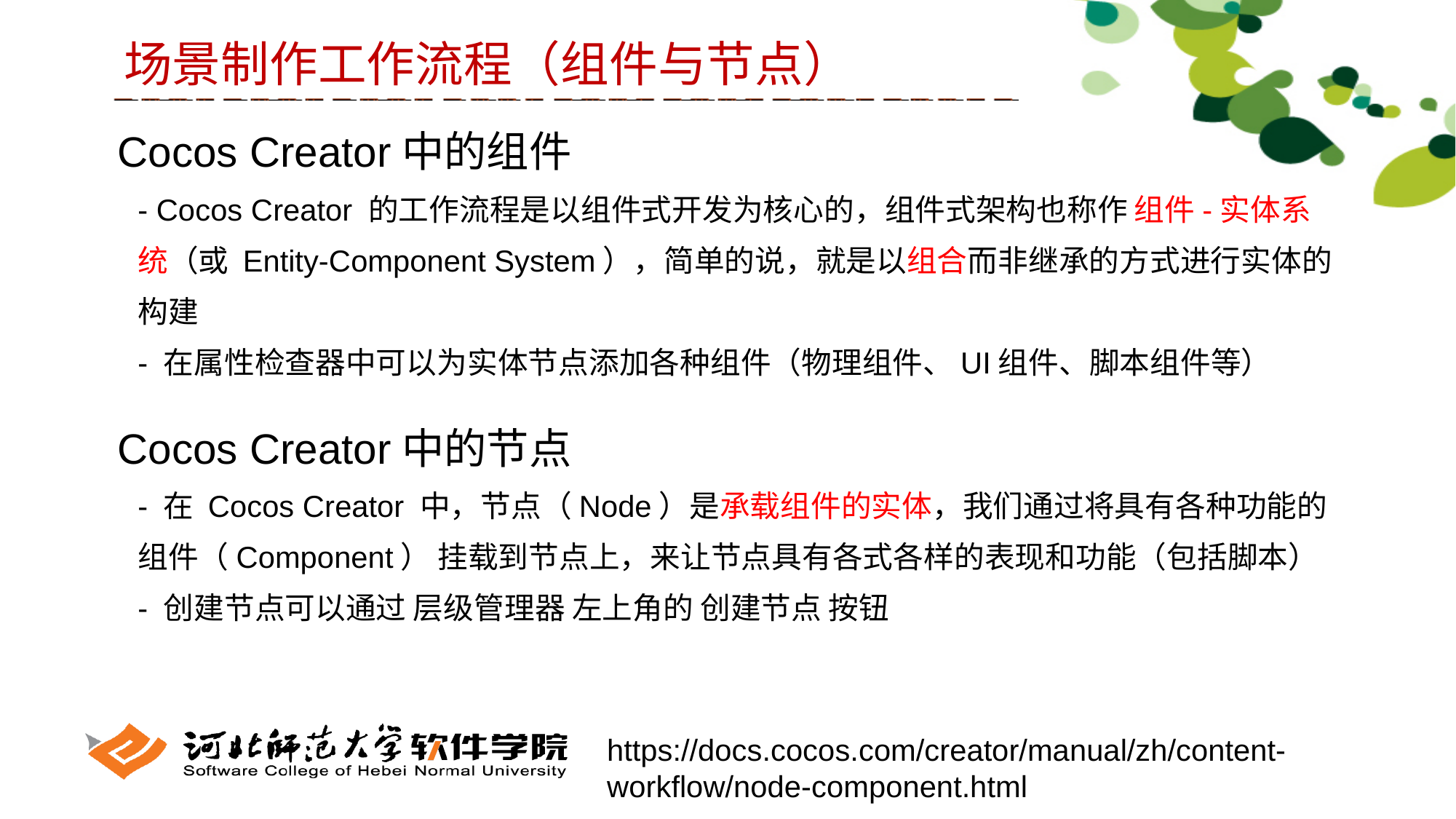

场景制作工作流程（组件与节点）
Cocos Creator中的组件
- Cocos Creator 的工作流程是以组件式开发为核心的，组件式架构也称作 组件-实体系统（或 Entity-Component System），简单的说，就是以组合而非继承的方式进行实体的构建
- 在属性检查器中可以为实体节点添加各种组件（物理组件、UI组件、脚本组件等）
Cocos Creator中的节点
- 在 Cocos Creator 中，节点（Node）是承载组件的实体，我们通过将具有各种功能的 组件（Component） 挂载到节点上，来让节点具有各式各样的表现和功能（包括脚本）
- 创建节点可以通过 层级管理器 左上角的 创建节点 按钮
https://docs.cocos.com/creator/manual/zh/content-workflow/node-component.html